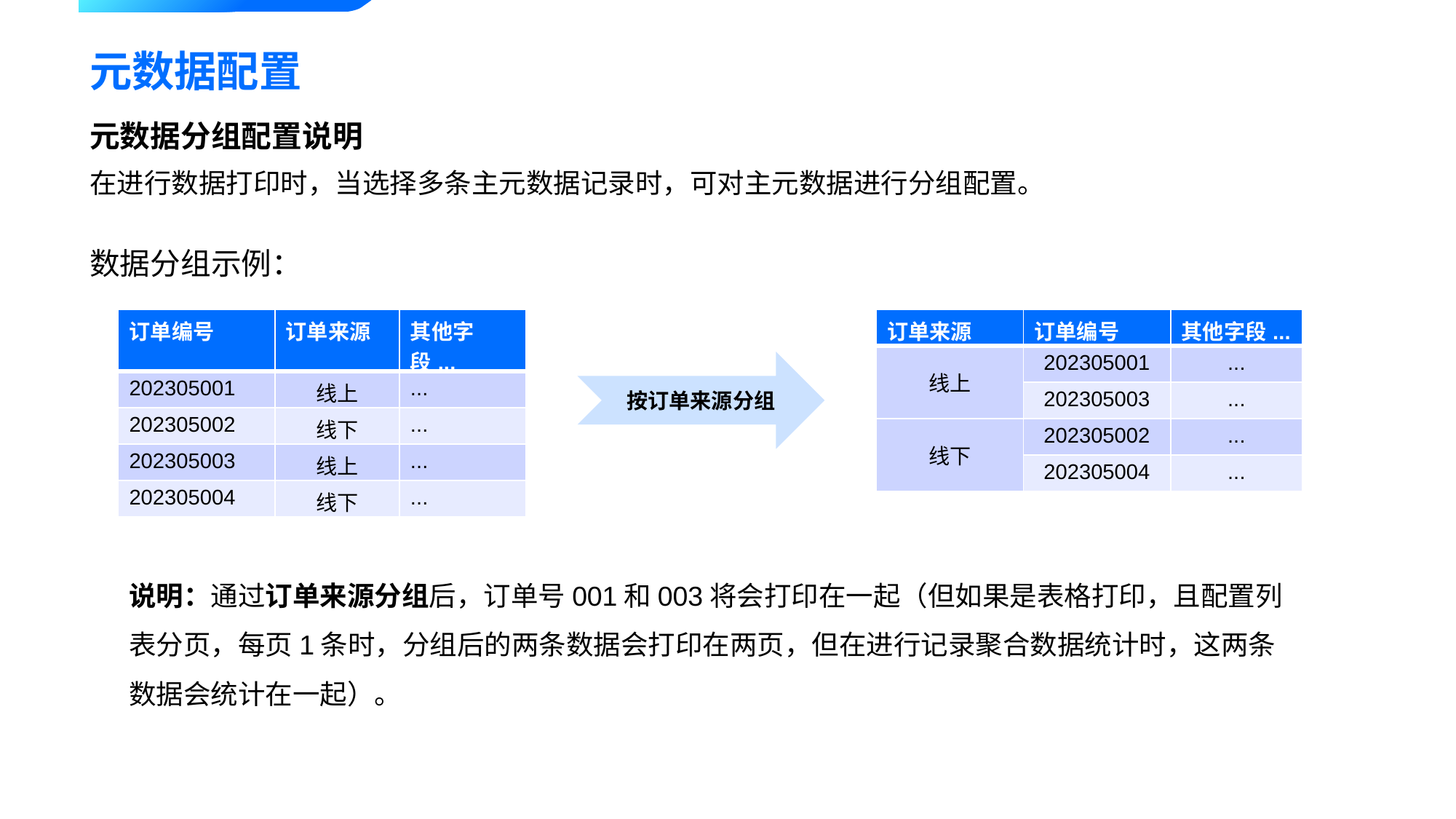

# 元数据配置
元数据分组配置说明
在进行数据打印时，当选择多条主元数据记录时，可对主元数据进行分组配置。
数据分组示例：
| 订单来源 | 订单编号 | 其他字段... |
| --- | --- | --- |
| 线上 | 202305001 | ... |
|  | 202305003 | ... |
| 线下 | 202305002 | ... |
|  | 202305004 | ... |
| 订单编号 | 订单来源 | 其他字段... |
| --- | --- | --- |
| 202305001 | 线上 | ... |
| 202305002 | 线下 | ... |
| 202305003 | 线上 | ... |
| 202305004 | 线下 | ... |
按订单来源分组
说明：通过订单来源分组后，订单号001和003将会打印在一起（但如果是表格打印，且配置列表分页，每页1条时，分组后的两条数据会打印在两页，但在进行记录聚合数据统计时，这两条数据会统计在一起）。